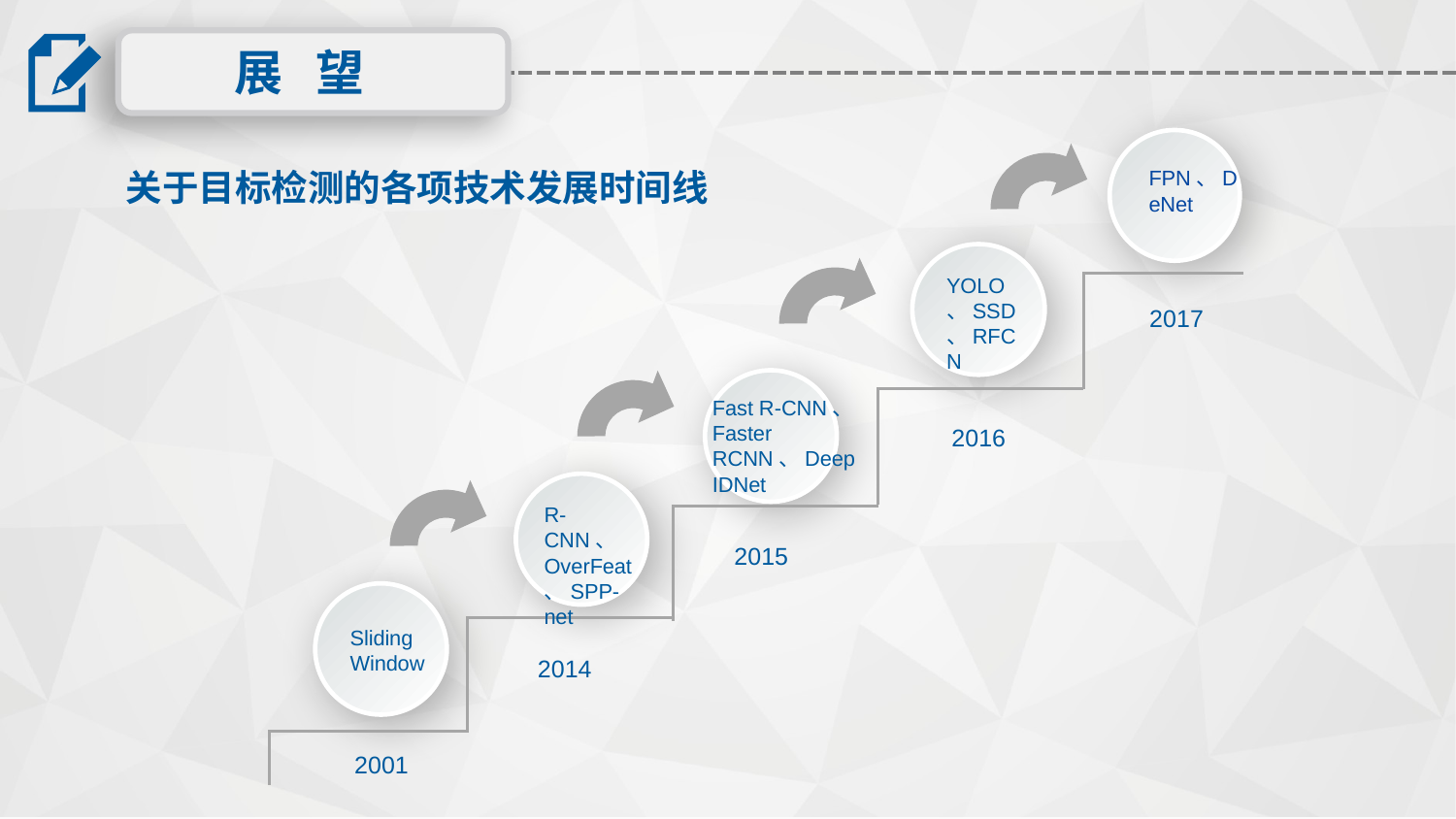

展   望

关于目标检测的各项技术发展时间线
FPN、DeNet

YOLO、SSD、RFCN

2017

Fast R-CNN、Faster RCNN、DeepIDNet
2016

R-CNN、OverFeat、SPP-net

2015

Sliding Window
2014

2001